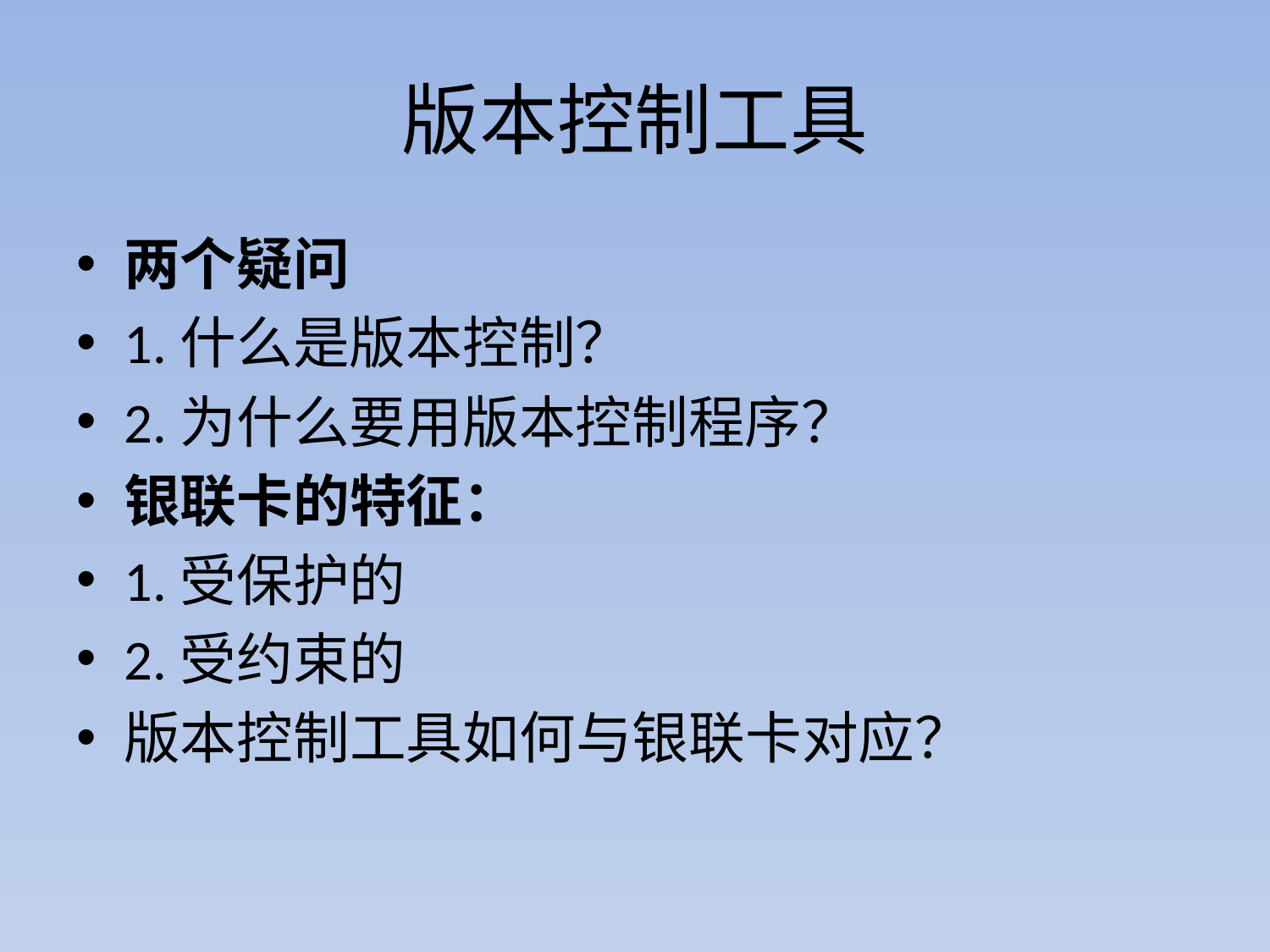

# 版本控制工具
两个疑问
1.什么是版本控制？
2.为什么要用版本控制程序？
银联卡的特征：
1.受保护的
2.受约束的
版本控制工具如何与银联卡对应？